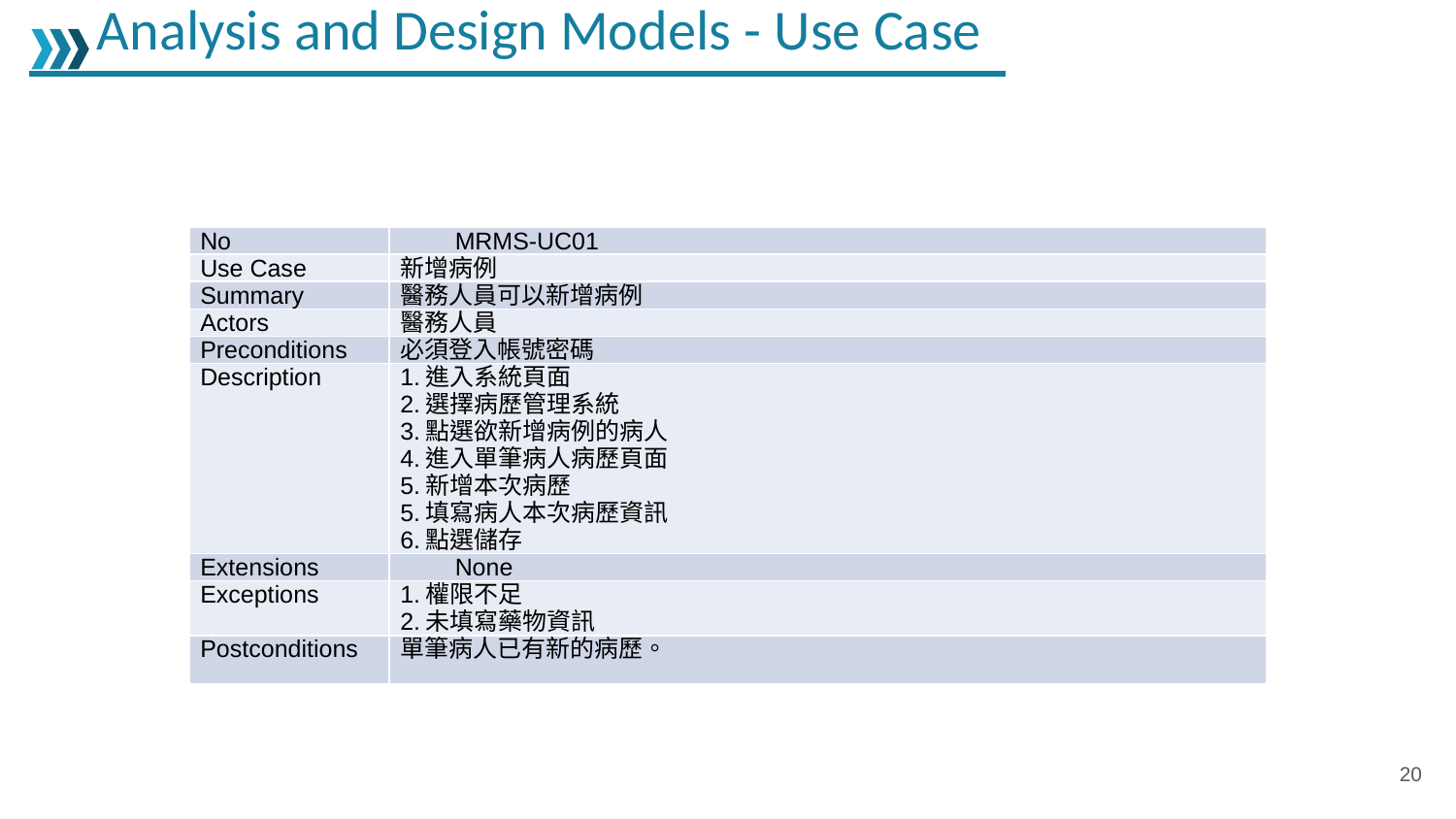

Analysis and Design Models - Use Case

| No | MRMS-UC01 |
| --- | --- |
| Use Case | 新增病例 |
| Summary | 醫務人員可以新增病例 |
| Actors | 醫務人員 |
| Preconditions | 必須登入帳號密碼 |
| Description | 1.進入系統頁面 2.選擇病歷管理系統 3.點選欲新增病例的病人 4.進入單筆病人病歷頁面 5.新增本次病歷 5.填寫病人本次病歷資訊 6.點選儲存 |
| Extensions | None |
| Exceptions | 1.權限不足 2.未填寫藥物資訊 |
| Postconditions | 單筆病人已有新的病歷。 |
20